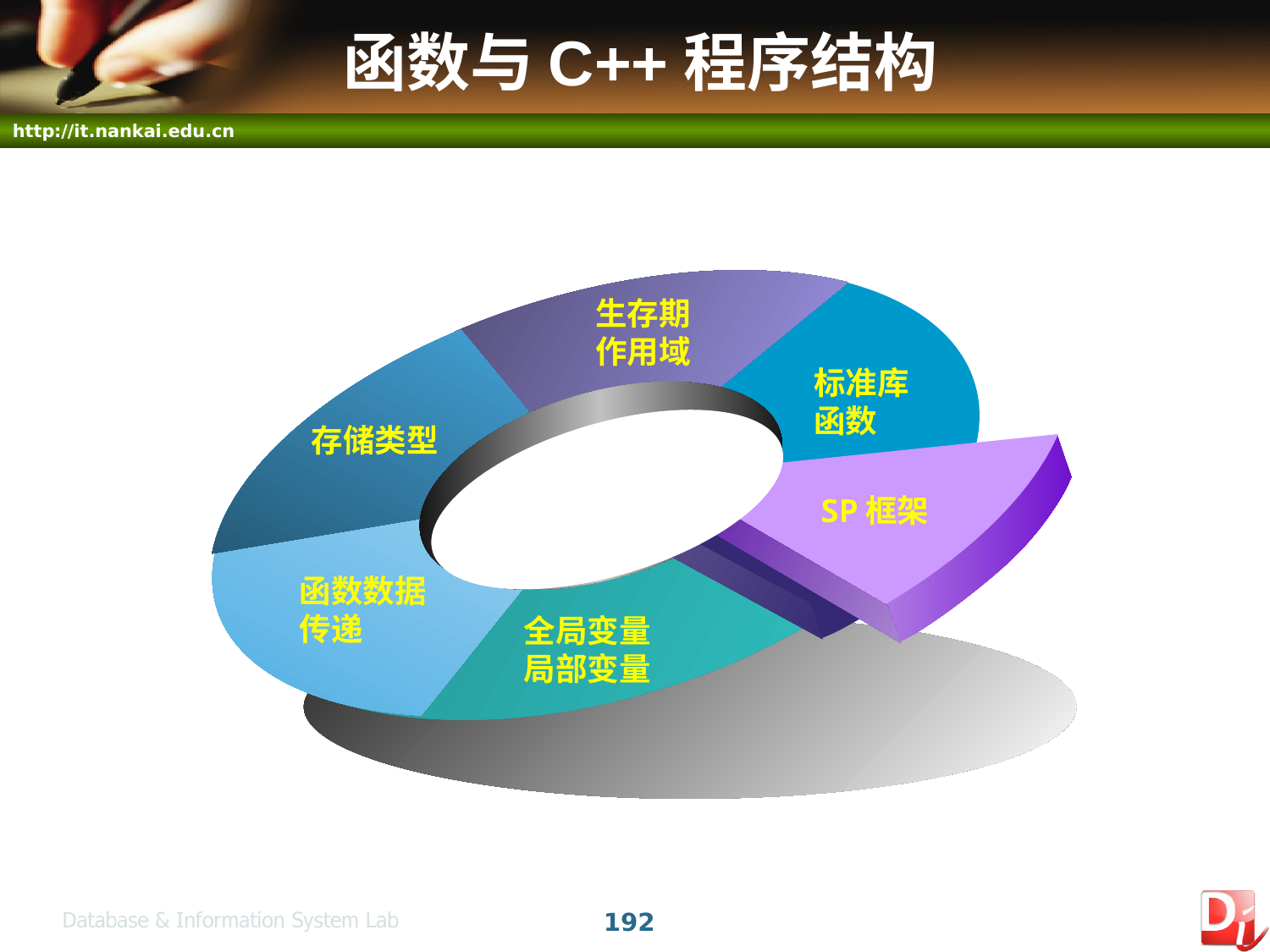

# 函数与C++程序结构

生存期
作用域

标准库
函数

存储类型

SP框架
SP框架
函数数据
传递
全局变量
局部变量

192
Database & Information System Lab